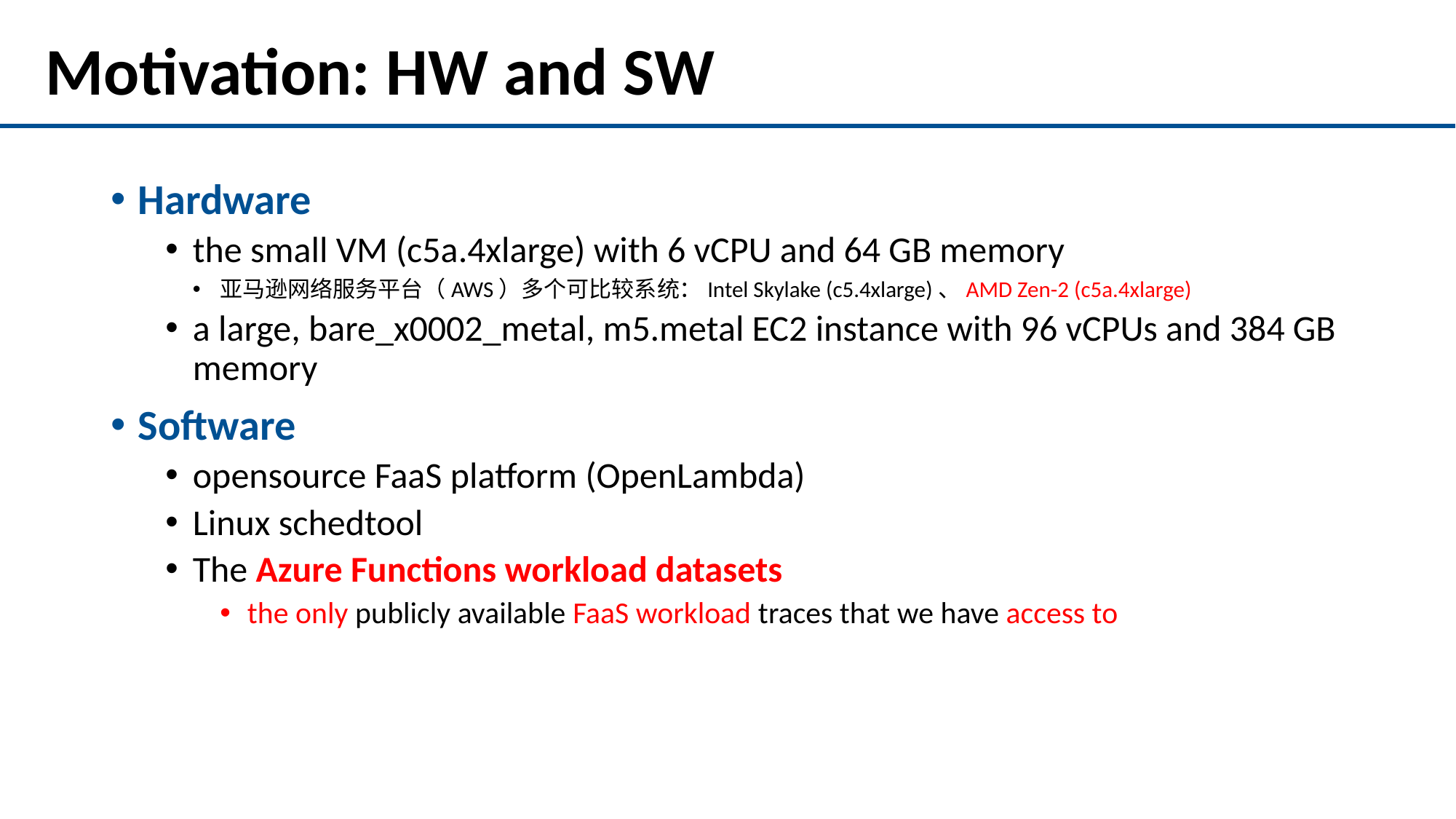

# Motivation: HW and SW
Hardware
the small VM (c5a.4xlarge) with 6 vCPU and 64 GB memory
亚马逊网络服务平台（AWS）多个可比较系统：Intel Skylake (c5.4xlarge)、AMD Zen-2 (c5a.4xlarge)
a large, bare_x0002_metal, m5.metal EC2 instance with 96 vCPUs and 384 GB memory
Software
opensource FaaS platform (OpenLambda)
Linux schedtool
The Azure Functions workload datasets
the only publicly available FaaS workload traces that we have access to